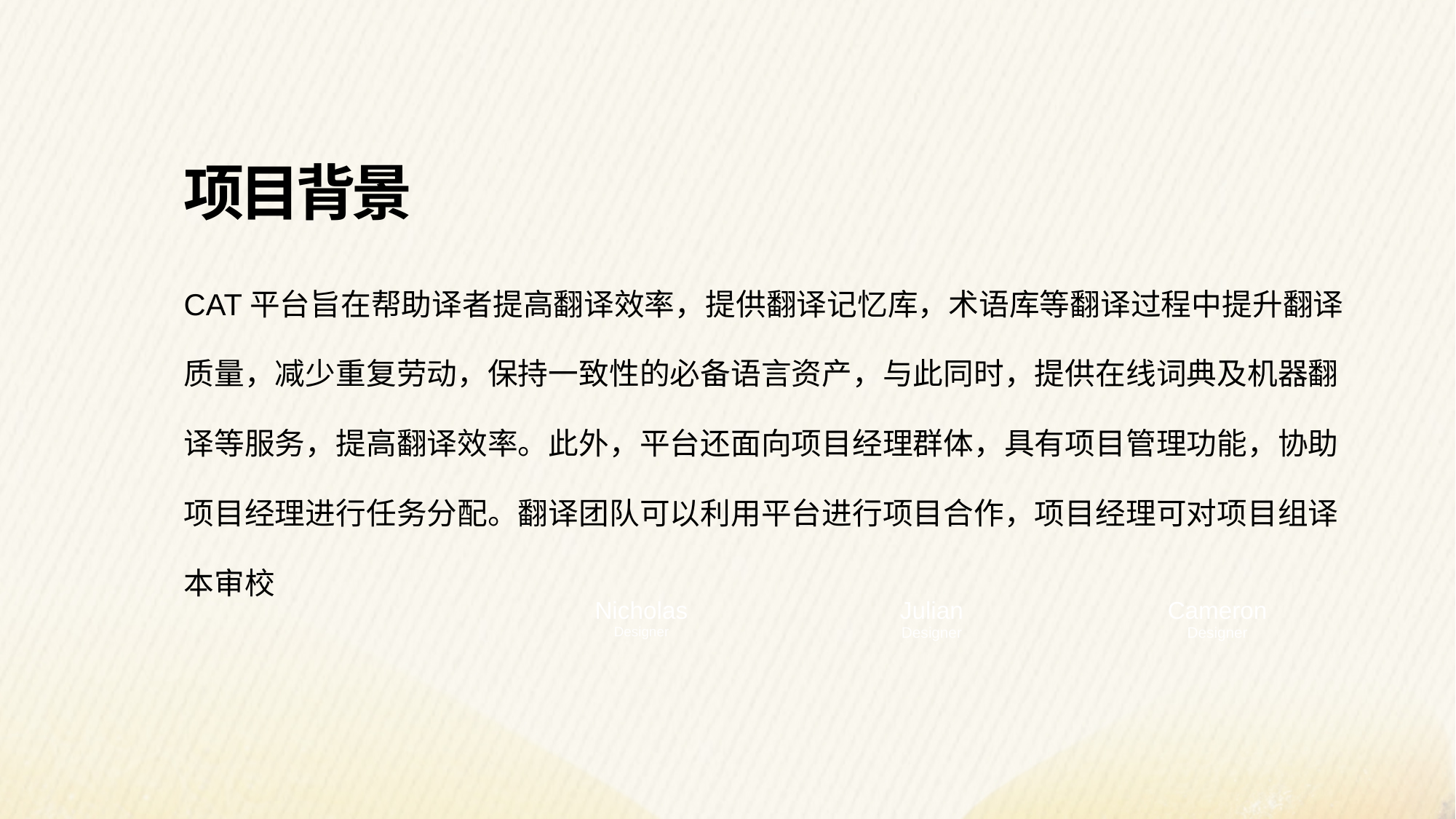

项目背景
CAT平台旨在帮助译者提高翻译效率，提供翻译记忆库，术语库等翻译过程中提升翻译
质量，减少重复劳动，保持一致性的必备语言资产，与此同时，提供在线词典及机器翻
译等服务，提高翻译效率。此外，平台还面向项目经理群体，具有项目管理功能，协助
项目经理进行任务分配。翻译团队可以利用平台进行项目合作，项目经理可对项目组译
本审校
Nicholas
Designer
Julian
Designer
Cameron
Designer